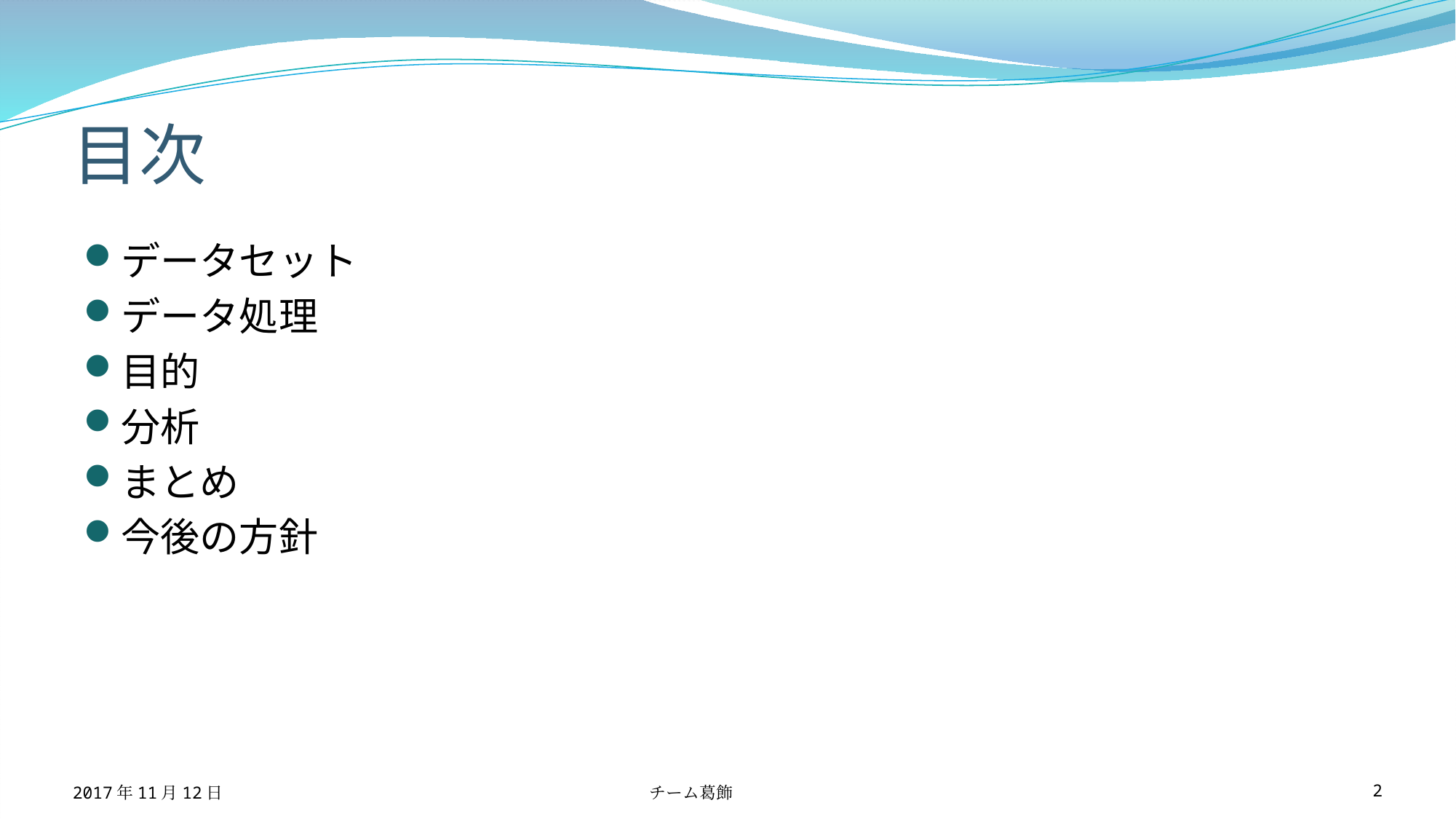

# 目次
データセット
データ処理
目的
分析
まとめ
今後の方針

2017年11月12日
チーム葛飾
2